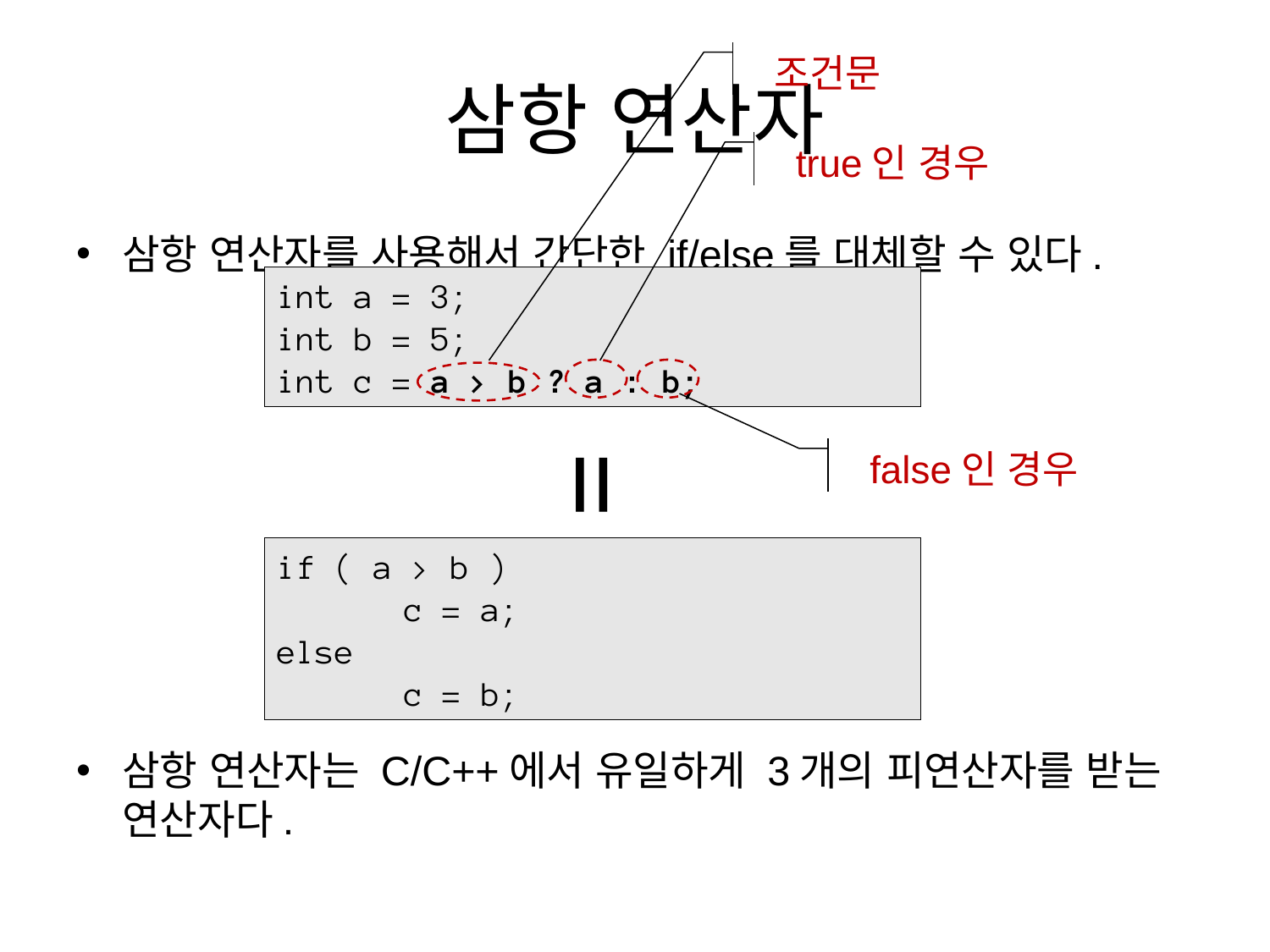

# 삼항 연산자
조건문
true인 경우
삼항 연산자를 사용해서 간단한 if/else를 대체할 수 있다.

삼항 연산자는 C/C++에서 유일하게 3개의 피연산자를 받는 연산자다.
int a = 3;
int b = 5;
int c = a > b ? a : b;

false인 경우
=
if ( a > b )
	c = a;
else
	c = b;